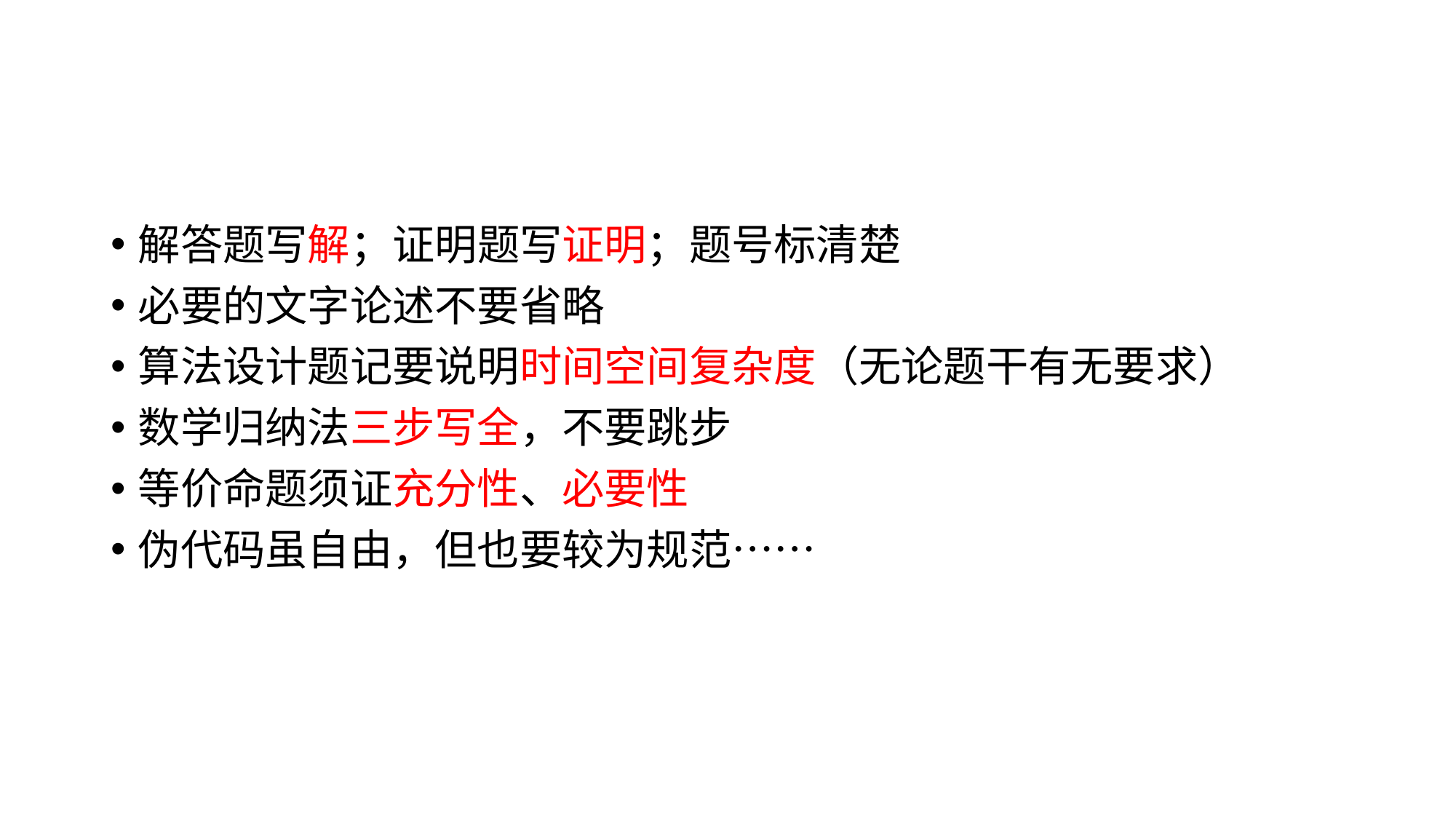

#
解答题写解；证明题写证明；题号标清楚
必要的文字论述不要省略
算法设计题记要说明时间空间复杂度（无论题干有无要求）
数学归纳法三步写全，不要跳步
等价命题须证充分性、必要性
伪代码虽自由，但也要较为规范……